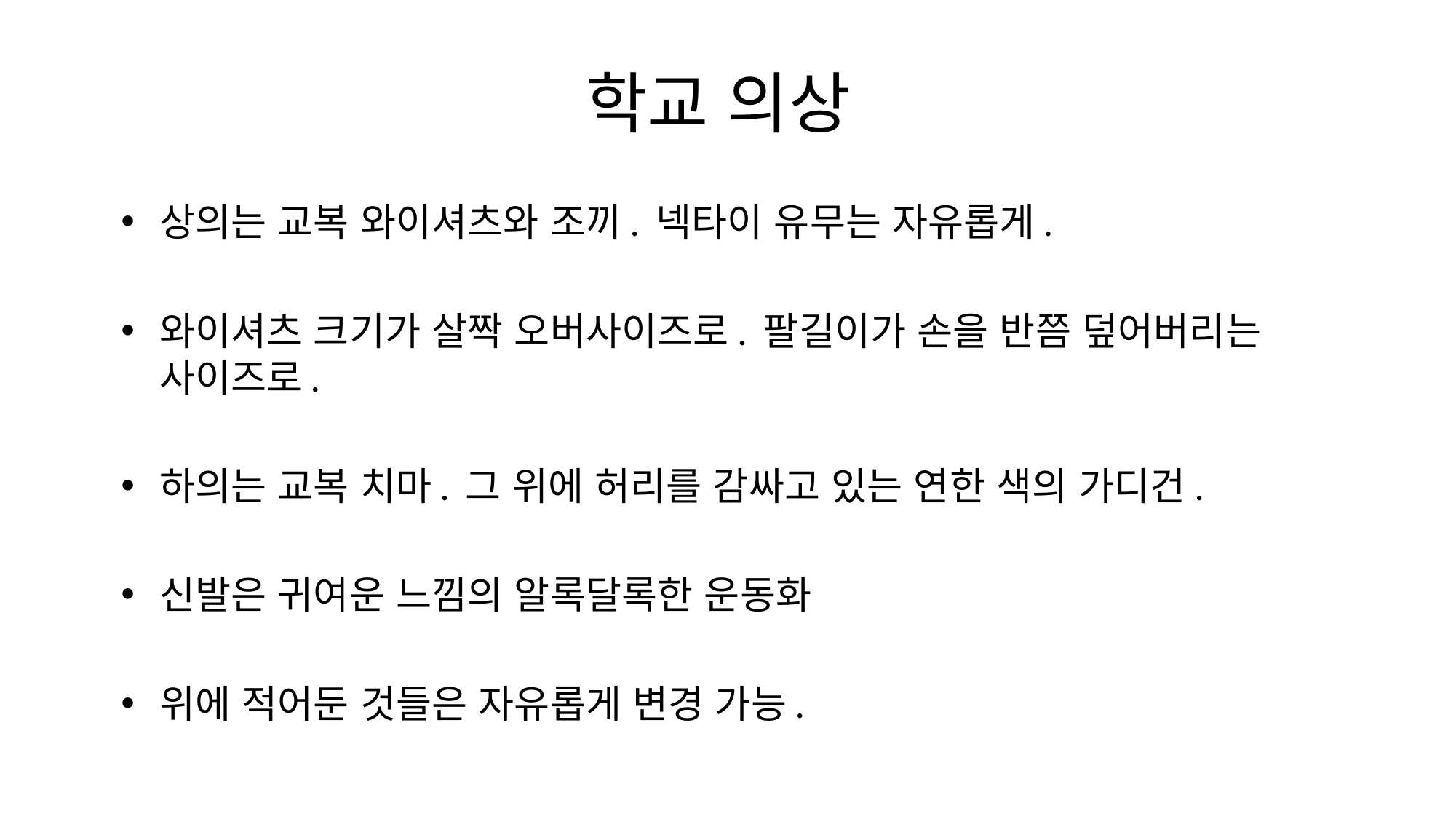

# 학교 의상
상의는 교복 와이셔츠와 조끼. 넥타이 유무는 자유롭게.

와이셔츠 크기가 살짝 오버사이즈로. 팔길이가 손을 반쯤 덮어버리는 사이즈로.

하의는 교복 치마. 그 위에 허리를 감싸고 있는 연한 색의 가디건.

신발은 귀여운 느낌의 알록달록한 운동화

위에 적어둔 것들은 자유롭게 변경 가능.